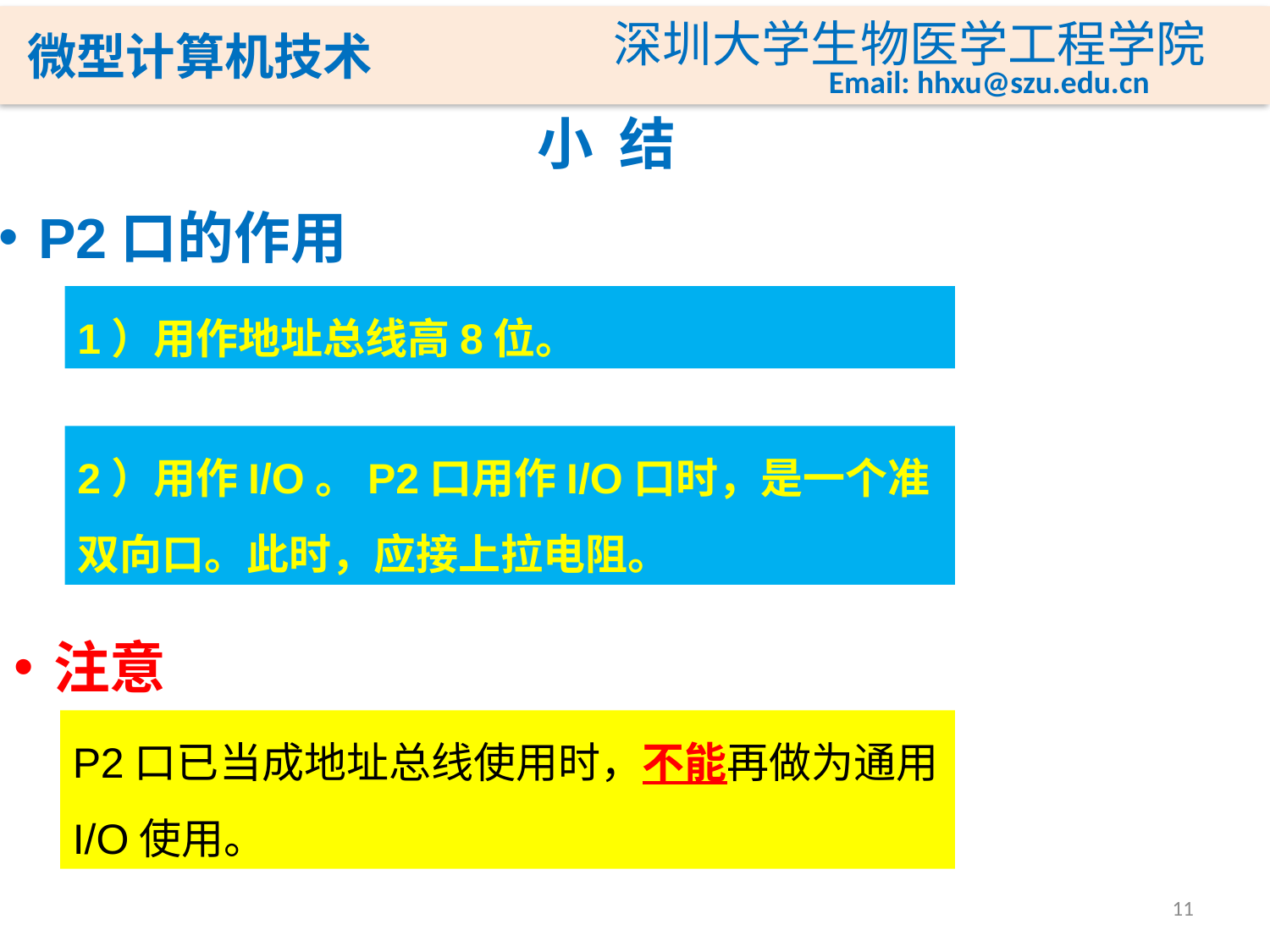

# 小  结
P2口的作用
1）用作地址总线高8位。
2）用作I/O。P2口用作I/O口时，是一个准双向口。此时，应接上拉电阻。
注意
P2口已当成地址总线使用时，不能再做为通用I/O使用。
11